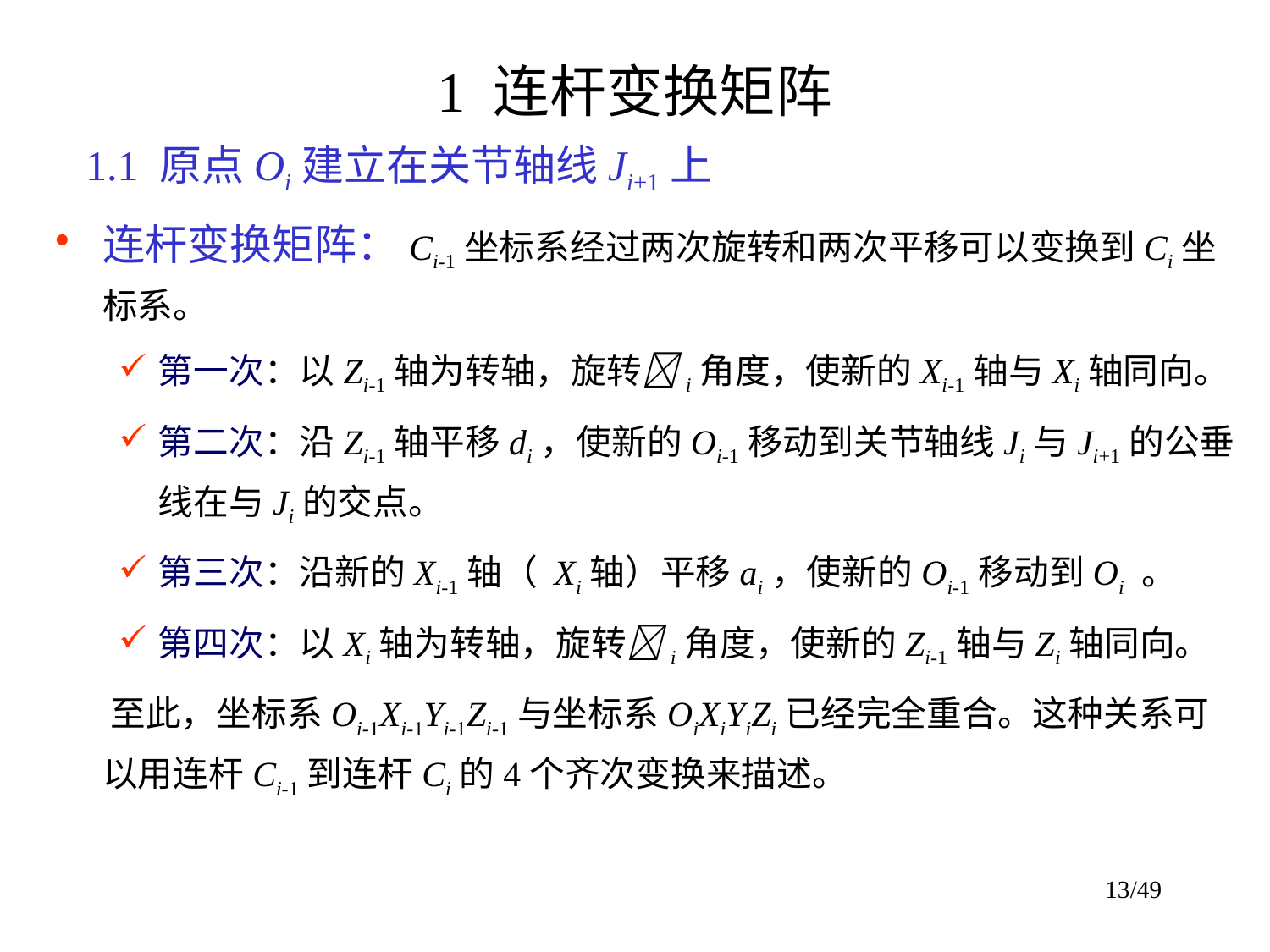

# 1 连杆变换矩阵
1.1 原点Oi建立在关节轴线Ji+1上
连杆变换矩阵：Ci-1坐标系经过两次旋转和两次平移可以变换到Ci坐标系。
第一次：以Zi-1轴为转轴，旋转θi角度，使新的Xi-1轴与Xi轴同向。
第二次：沿Zi-1轴平移di，使新的Oi-1移动到关节轴线Ji与Ji+1的公垂线在与Ji的交点。
第三次：沿新的Xi-1轴（ Xi轴）平移ai，使新的Oi-1移动到Oi 。
第四次：以Xi轴为转轴，旋转αi角度，使新的Zi-1轴与Zi轴同向。
      至此，坐标系Oi-1Xi-1Yi-1Zi-1与坐标系OiXiYiZi已经完全重合。这种关系可以用连杆Ci-1到连杆Ci的4个齐次变换来描述。
13/49